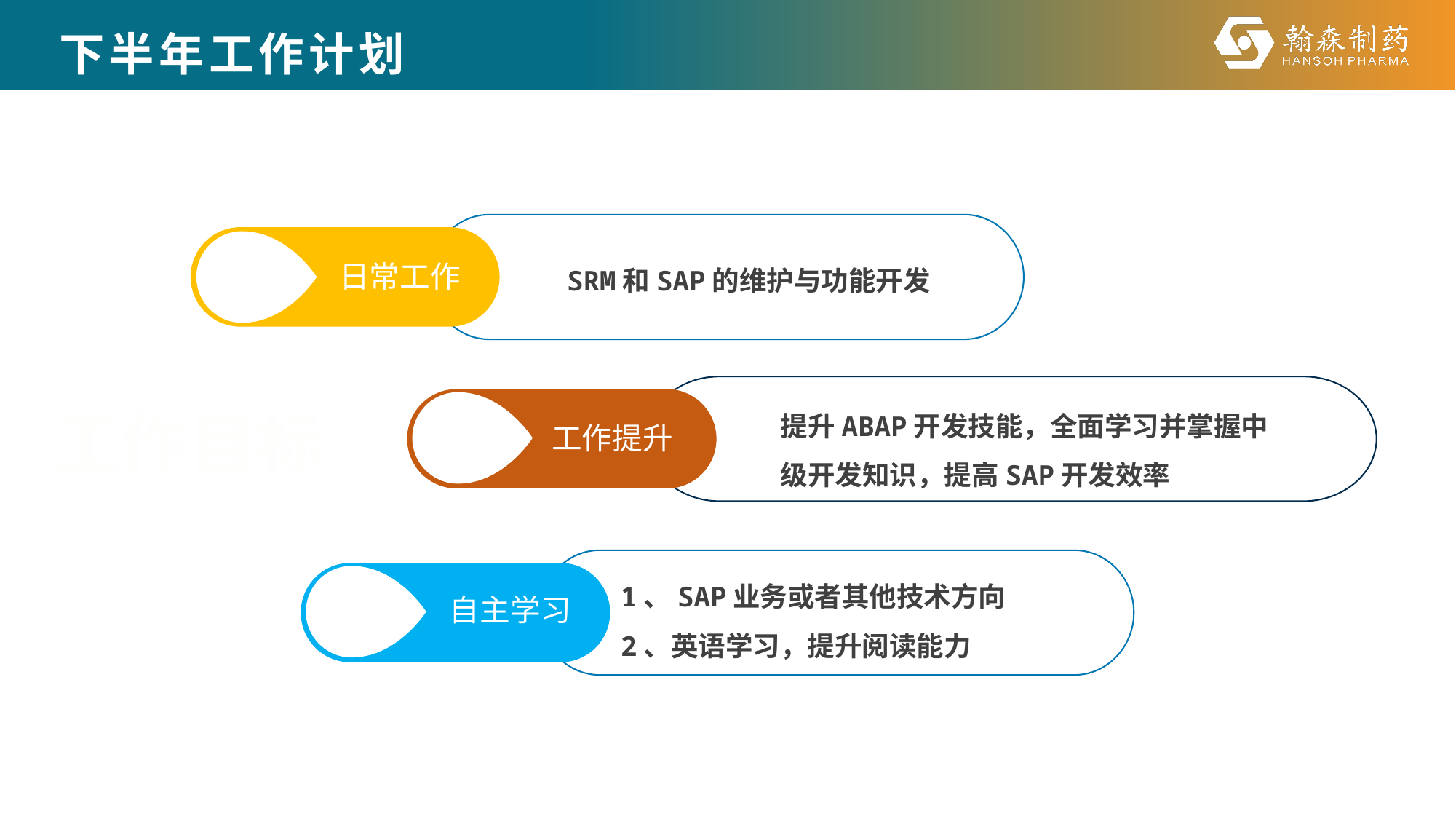

# 下半年工作计划

SRM和SAP的维护与功能开发
日常工作

提升ABAP开发技能，全面学习并掌握中级开发知识，提高SAP开发效率

工作目标

工作提升

1、SAP业务或者其他技术方向
2、英语学习，提升阅读能力

自主学习